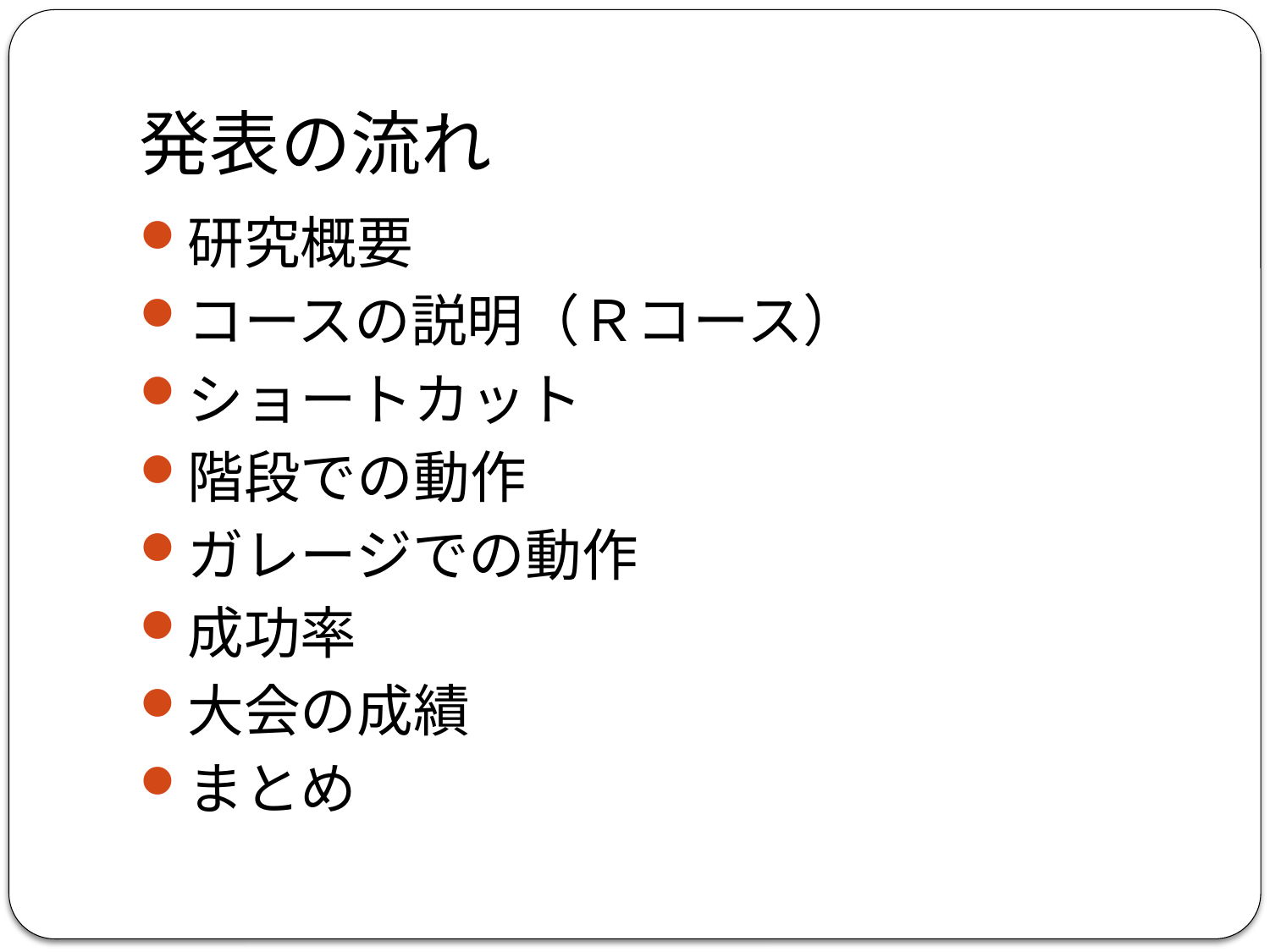

# 発表の流れ
研究概要
コースの説明（Ｒコース）
ショートカット
階段での動作
ガレージでの動作
成功率
大会の成績
まとめ